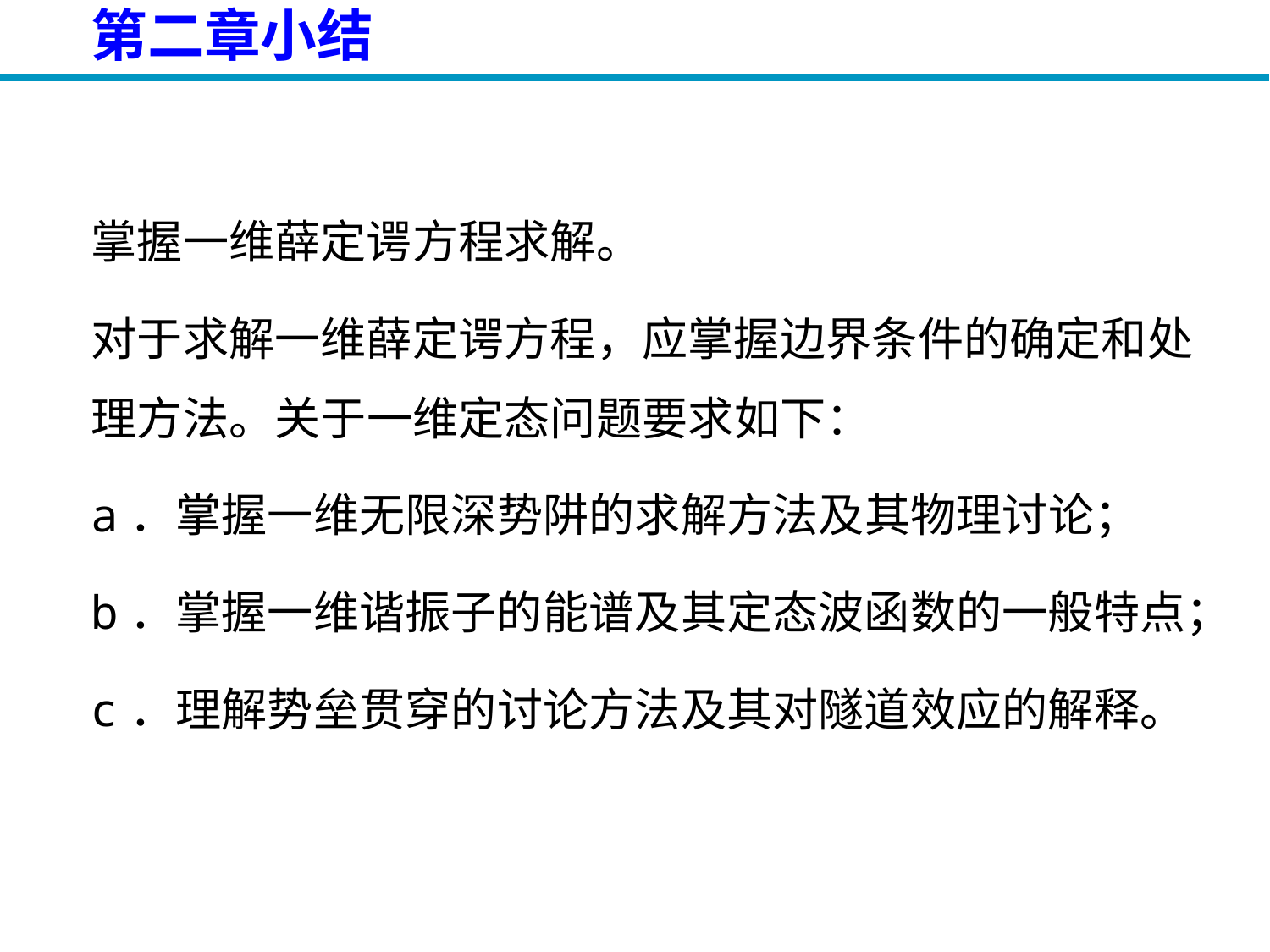

# 第二章小结
掌握一维薛定谔方程求解。
对于求解一维薛定谔方程，应掌握边界条件的确定和处理方法。关于一维定态问题要求如下：
a．掌握一维无限深势阱的求解方法及其物理讨论；
b．掌握一维谐振子的能谱及其定态波函数的一般特点；
c．理解势垒贯穿的讨论方法及其对隧道效应的解释。